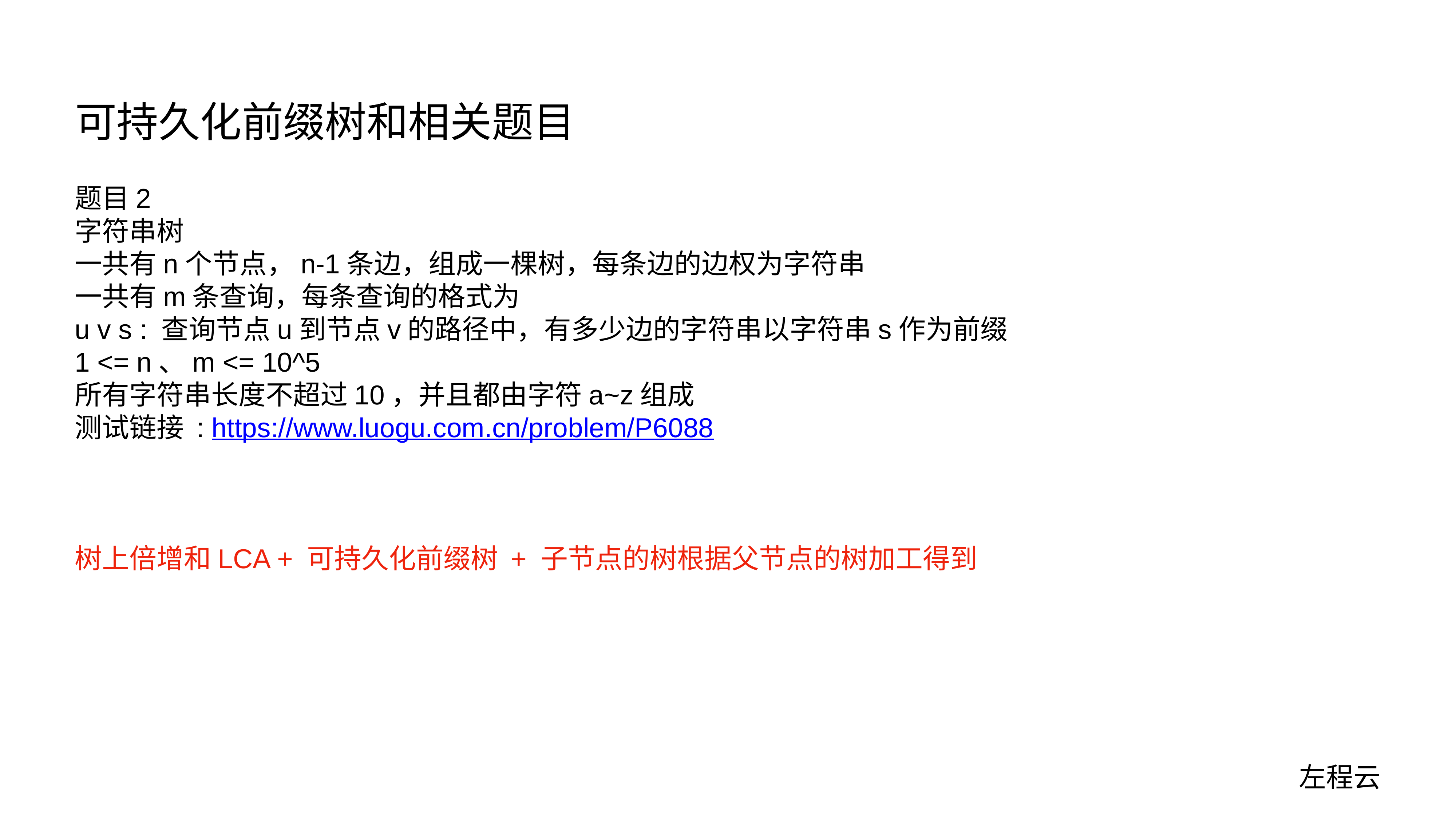

# 可持久化前缀树和相关题目
题目2
字符串树
一共有n个节点，n-1条边，组成一棵树，每条边的边权为字符串
一共有m条查询，每条查询的格式为
u v s : 查询节点u到节点v的路径中，有多少边的字符串以字符串s作为前缀
1 <= n、m <= 10^5
所有字符串长度不超过10，并且都由字符a~z组成
测试链接 : https://www.luogu.com.cn/problem/P6088

树上倍增和LCA + 可持久化前缀树 + 子节点的树根据父节点的树加工得到
左程云